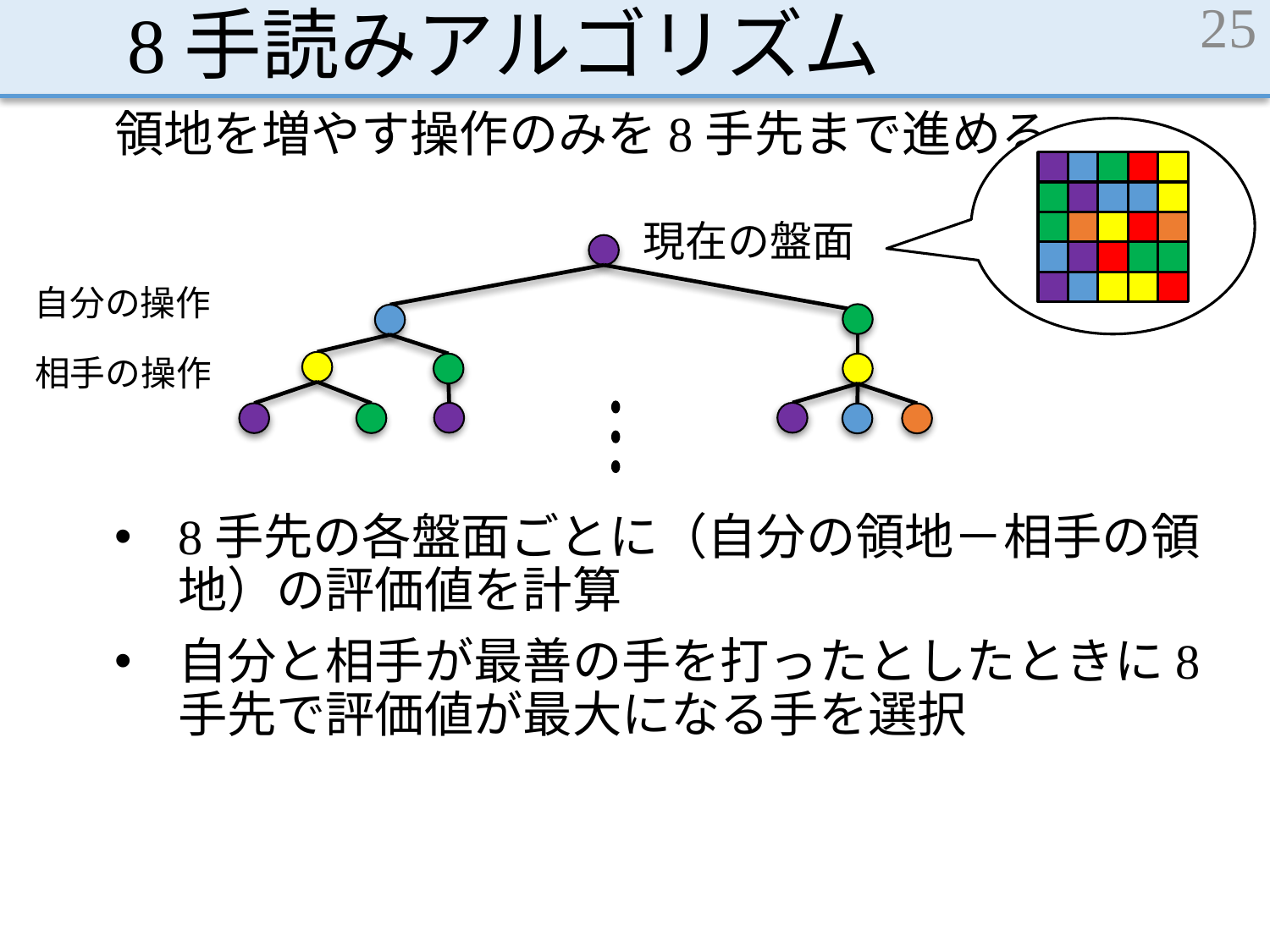

# 8手読みアルゴリズム
25
領地を増やす操作のみを8手先まで進める

現在の盤面

自分の操作

相手の操作

8手先の各盤面ごとに（自分の領地－相手の領地）の評価値を計算
自分と相手が最善の手を打ったとしたときに8手先で評価値が最大になる手を選択